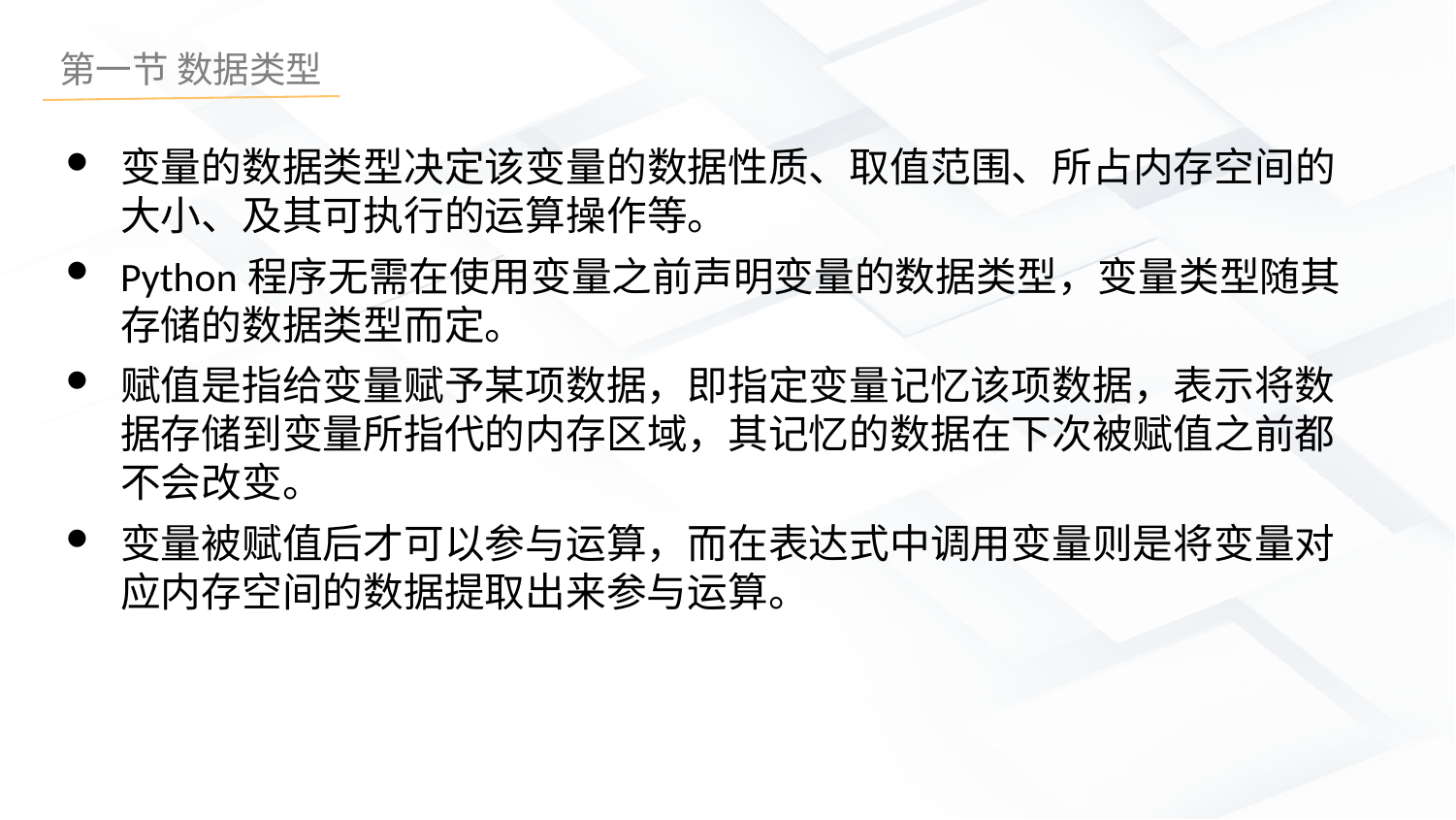

变量的数据类型决定该变量的数据性质、取值范围、所占内存空间的大小、及其可执行的运算操作等。
Python程序无需在使用变量之前声明变量的数据类型，变量类型随其存储的数据类型而定。
赋值是指给变量赋予某项数据，即指定变量记忆该项数据，表示将数据存储到变量所指代的内存区域，其记忆的数据在下次被赋值之前都不会改变。
变量被赋值后才可以参与运算，而在表达式中调用变量则是将变量对应内存空间的数据提取出来参与运算。